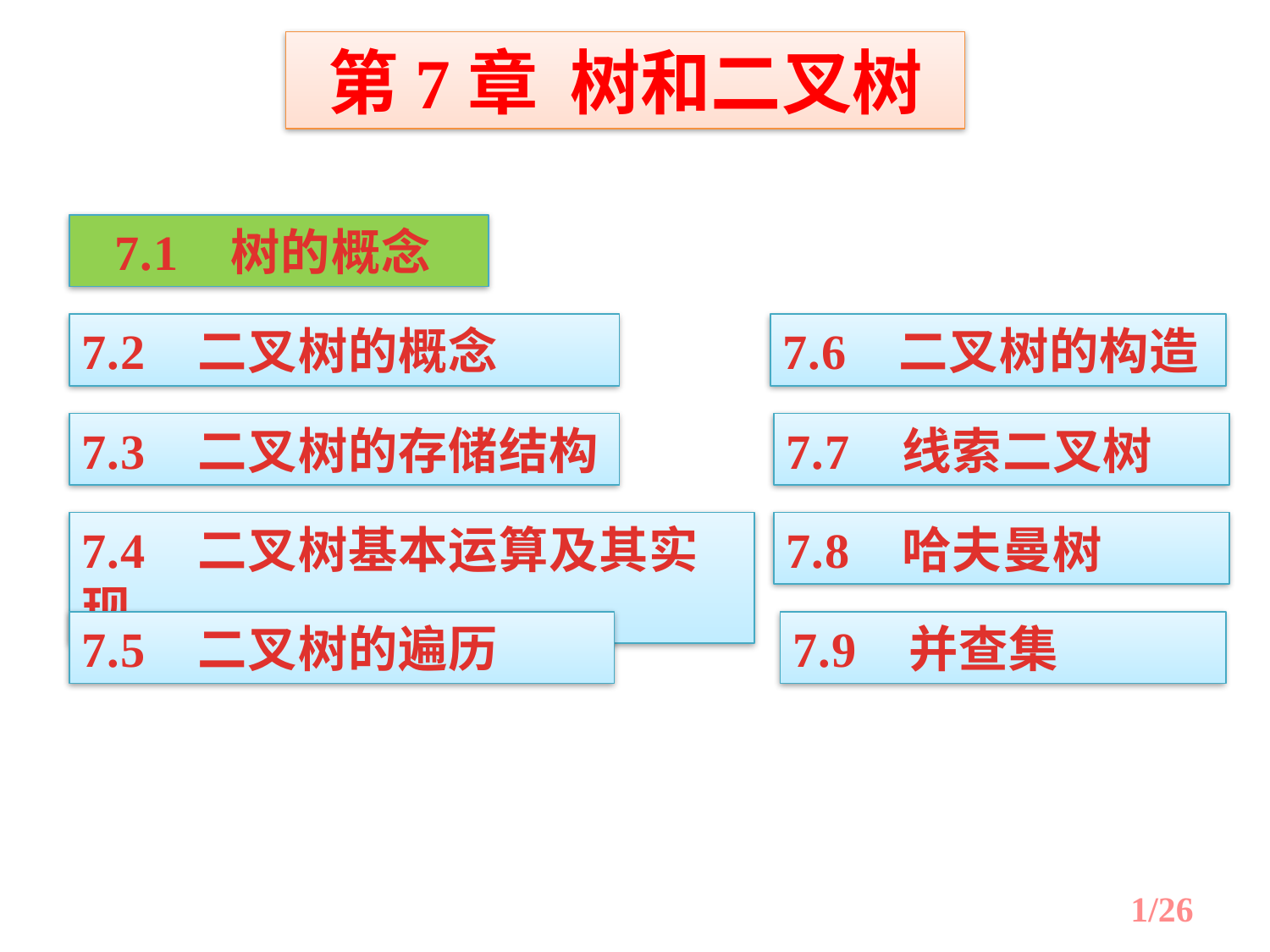

第7章  树和二叉树
7.1   树的概念
7.2   二叉树的概念
7.6   二叉树的构造
7.3   二叉树的存储结构
7.7   线索二叉树
7.4   二叉树基本运算及其实现
7.8   哈夫曼树
7.5   二叉树的遍历
7.9   并查集
1/26